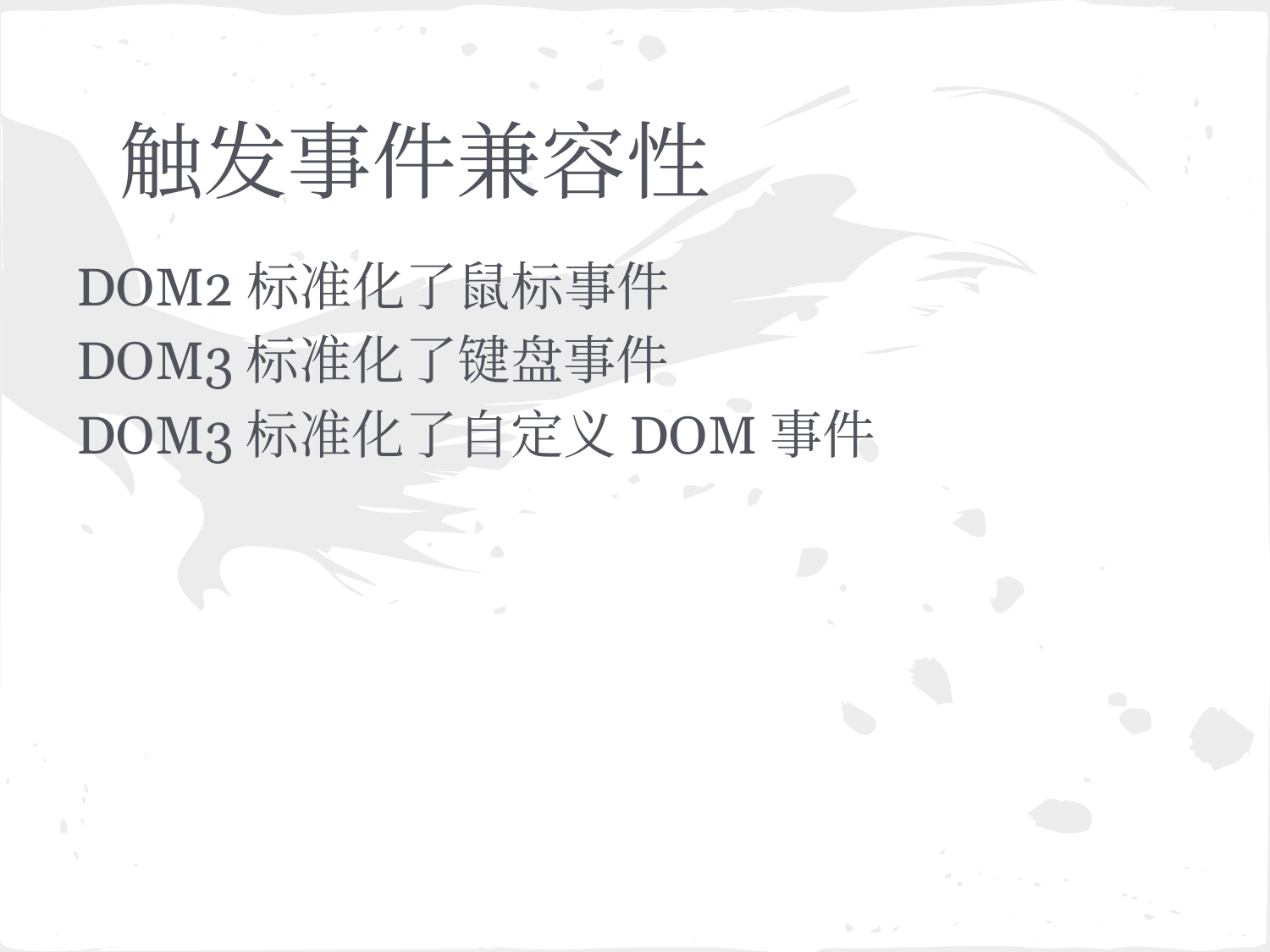

# 触发事件兼容性
DOM2标准化了鼠标事件
DOM3标准化了键盘事件
DOM3标准化了自定义DOM事件